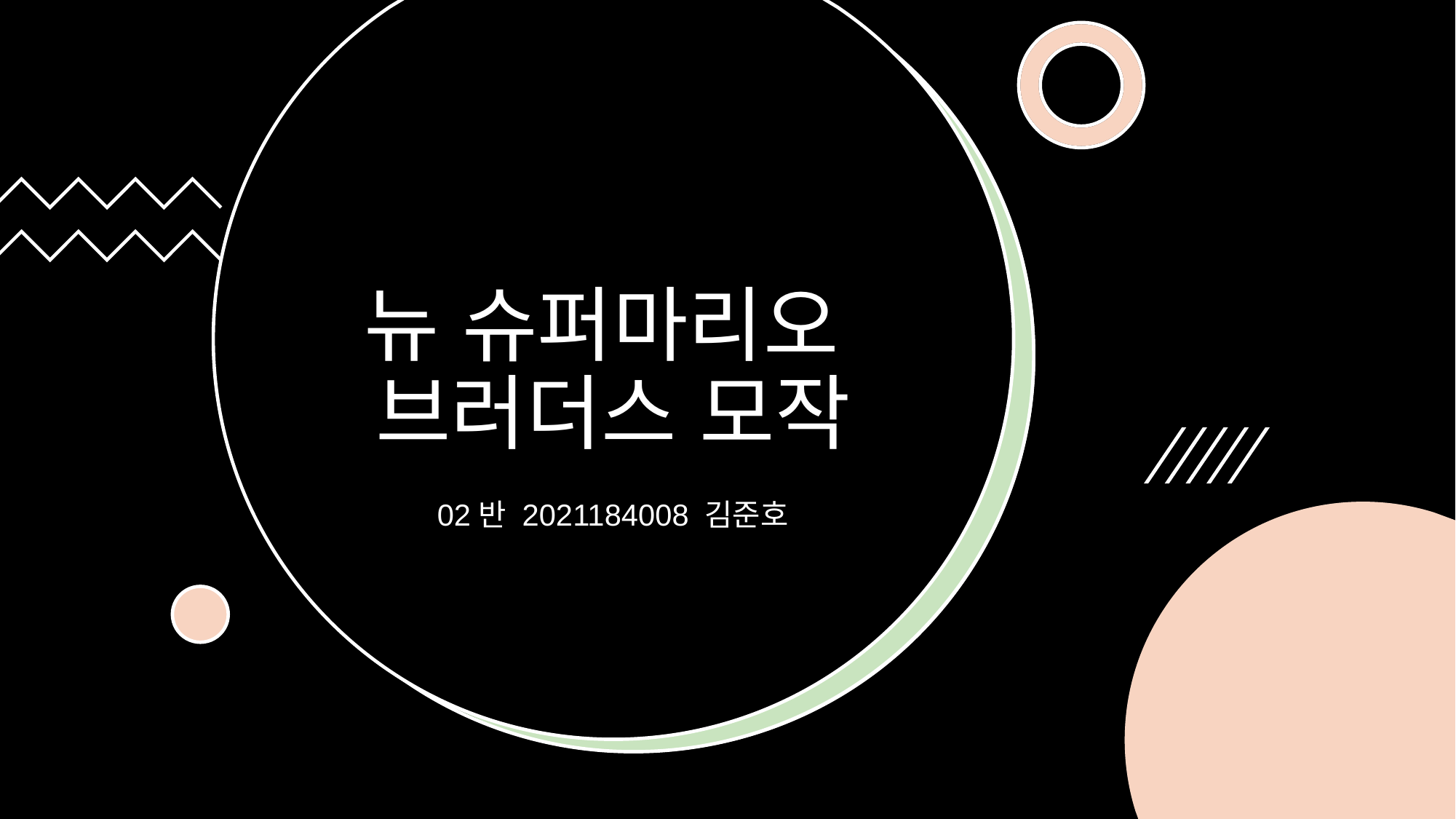

# 뉴 슈퍼마리오 브러더스 모작

02반 2021184008 김준호